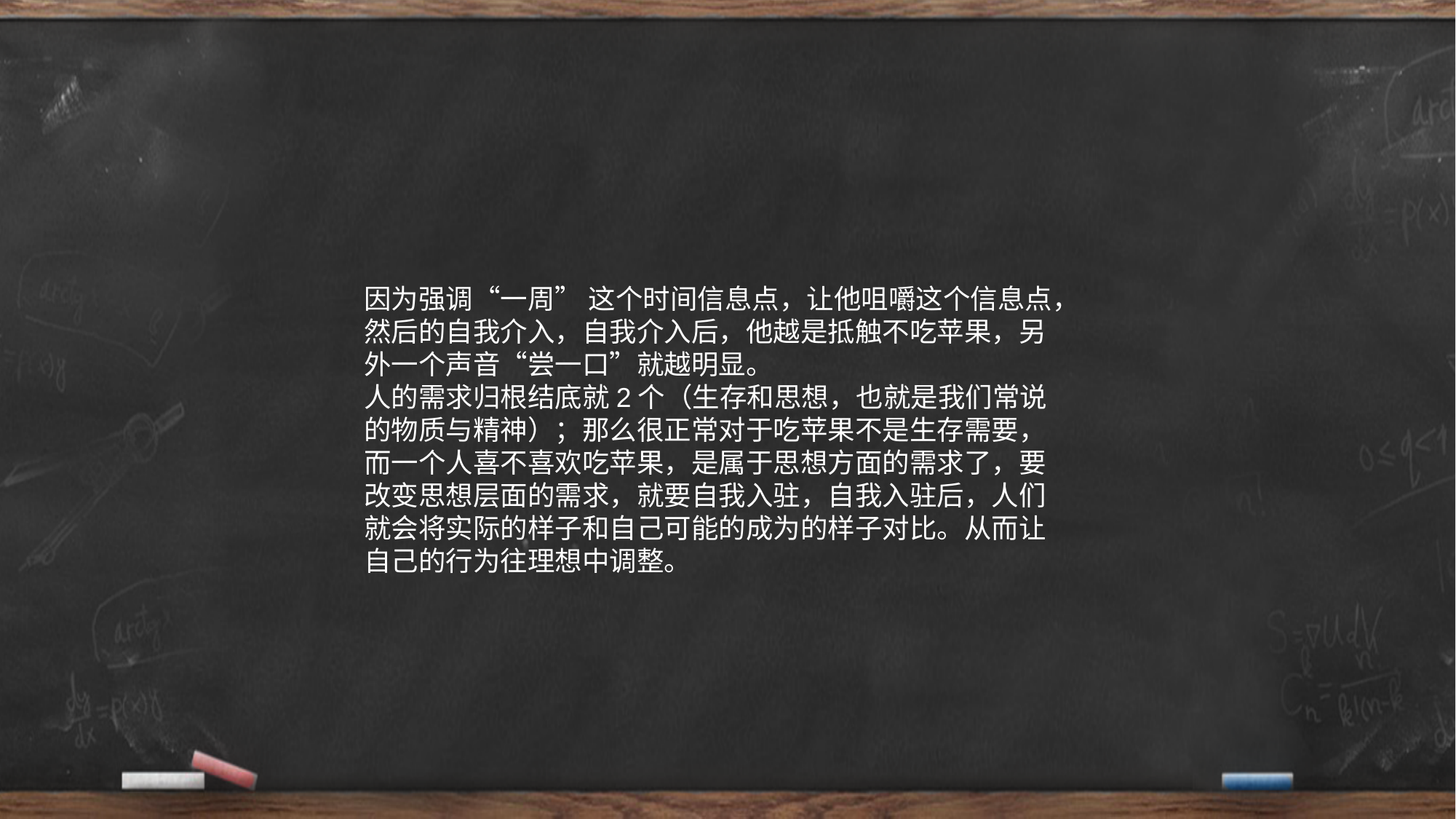

因为强调“一周” 这个时间信息点，让他咀嚼这个信息点，然后的自我介入，自我介入后，他越是抵触不吃苹果，另外一个声音“尝一口”就越明显。
人的需求归根结底就2个（生存和思想，也就是我们常说的物质与精神）；那么很正常对于吃苹果不是生存需要，而一个人喜不喜欢吃苹果，是属于思想方面的需求了，要改变思想层面的需求，就要自我入驻，自我入驻后，人们就会将实际的样子和自己可能的成为的样子对比。从而让自己的行为往理想中调整。